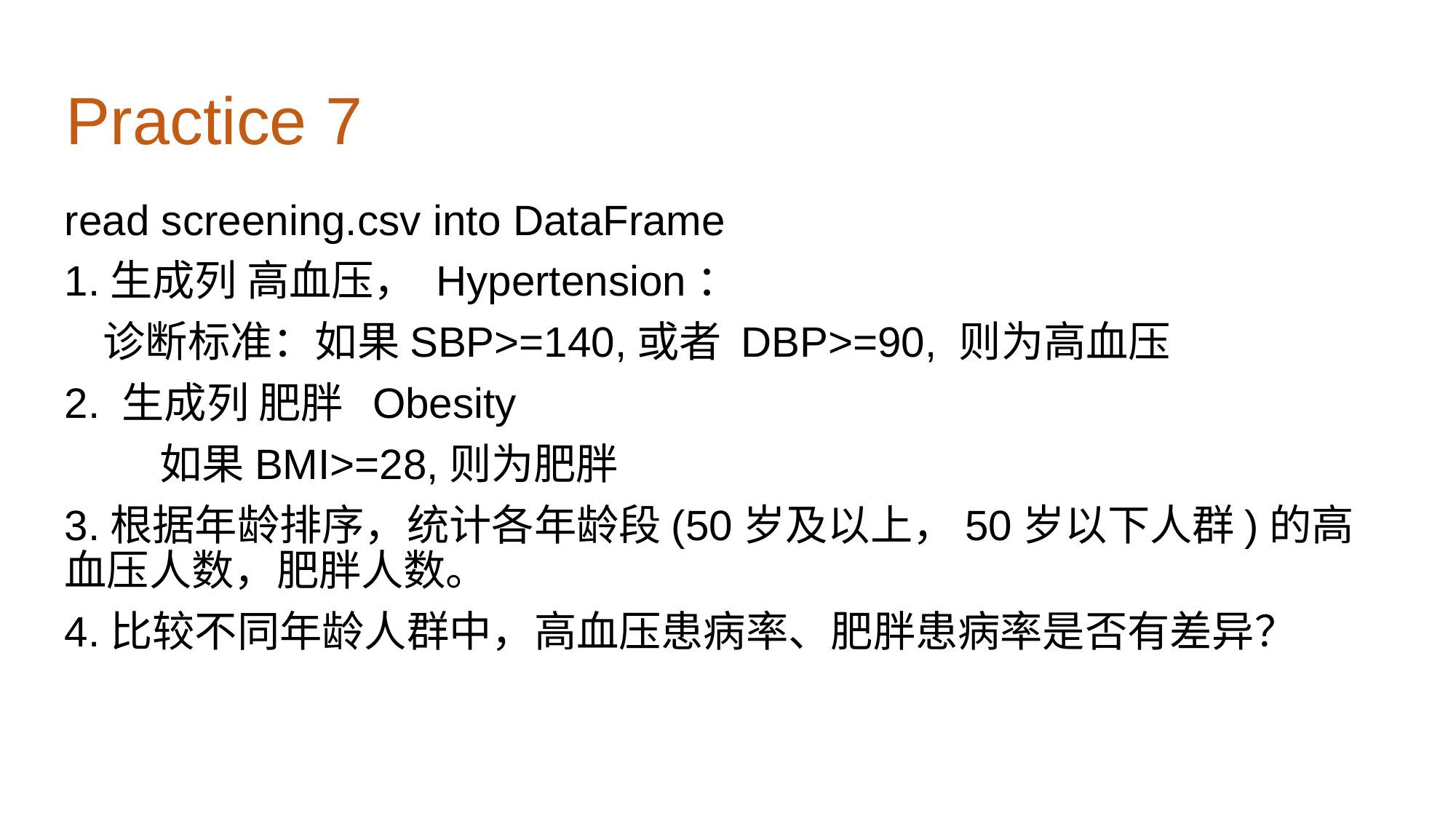

# Practice 7
read screening.csv into DataFrame
1.生成列 高血压， Hypertension：
   诊断标准：如果SBP>=140,或者 DBP>=90, 则为高血压
2. 生成列 肥胖  Obesity
         如果BMI>=28,则为肥胖
3.根据年龄排序，统计各年龄段(50岁及以上，50岁以下人群)的高血压人数，肥胖人数。
4.比较不同年龄人群中，高血压患病率、肥胖患病率是否有差异？